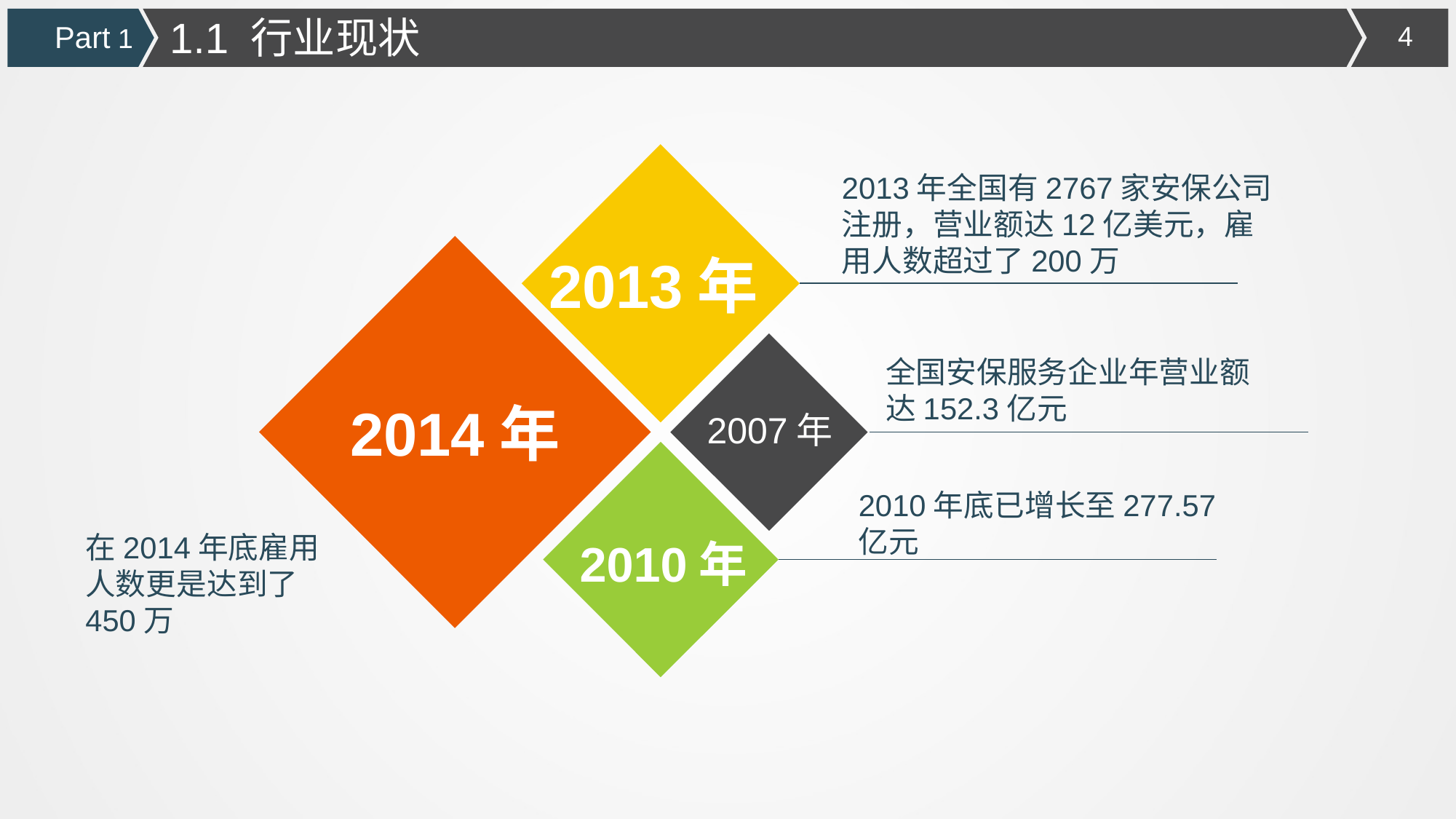

1.1 行业现状
Part 1

2013年全国有2767家安保公司注册，营业额达12亿美元，雇用人数超过了200万

2013年

全国安保服务企业年营业额达152.3亿元
2014年
2007年

2010年底已增长至277.57亿元
在2014年底雇用人数更是达到了450万
2010年